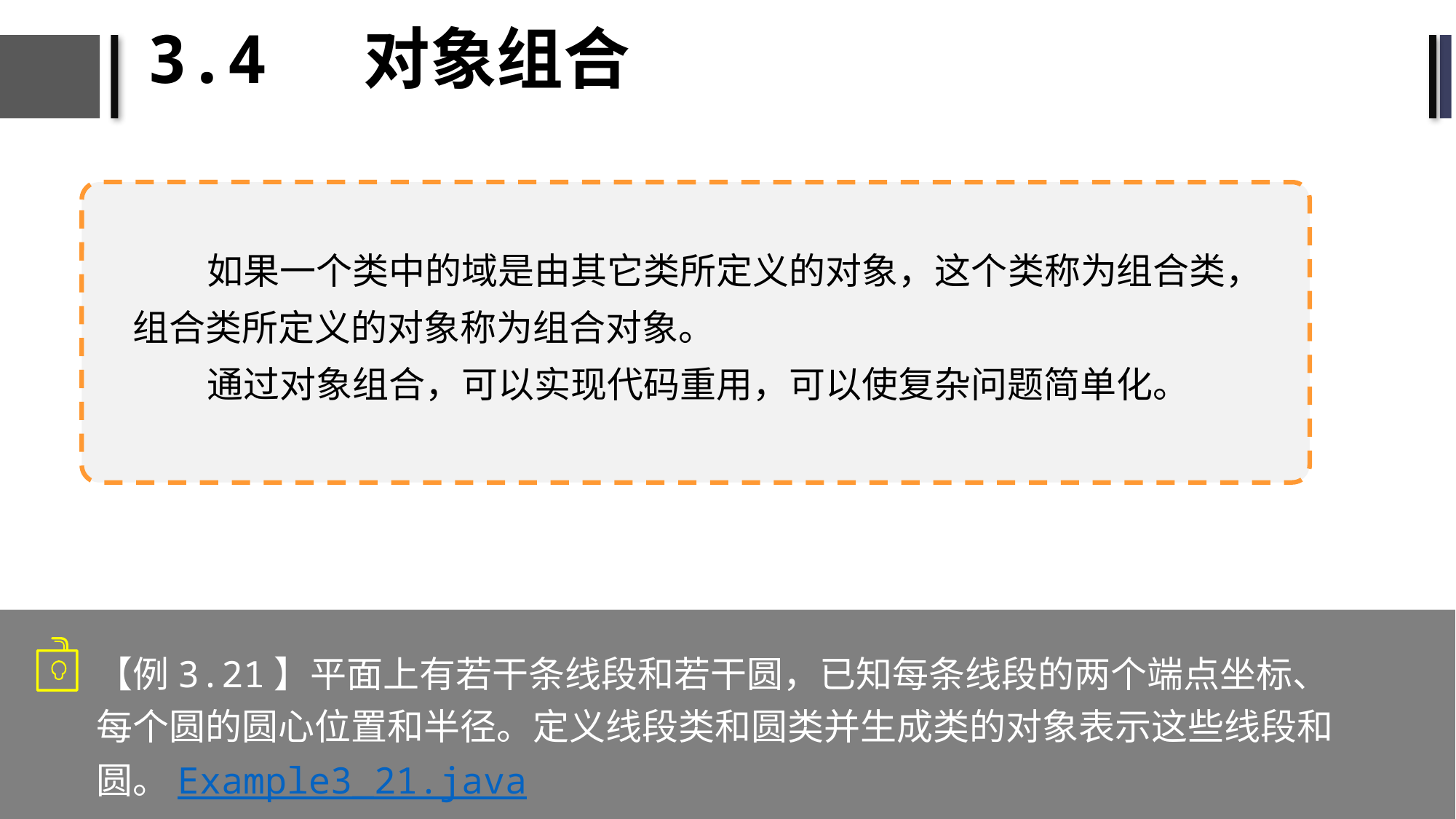

# 3.4  对象组合

如果一个类中的域是由其它类所定义的对象，这个类称为组合类，组合类所定义的对象称为组合对象。
通过对象组合，可以实现代码重用，可以使复杂问题简单化。

【例3.21】平面上有若干条线段和若干圆，已知每条线段的两个端点坐标、每个圆的圆心位置和半径。定义线段类和圆类并生成类的对象表示这些线段和圆。Example3_21.java